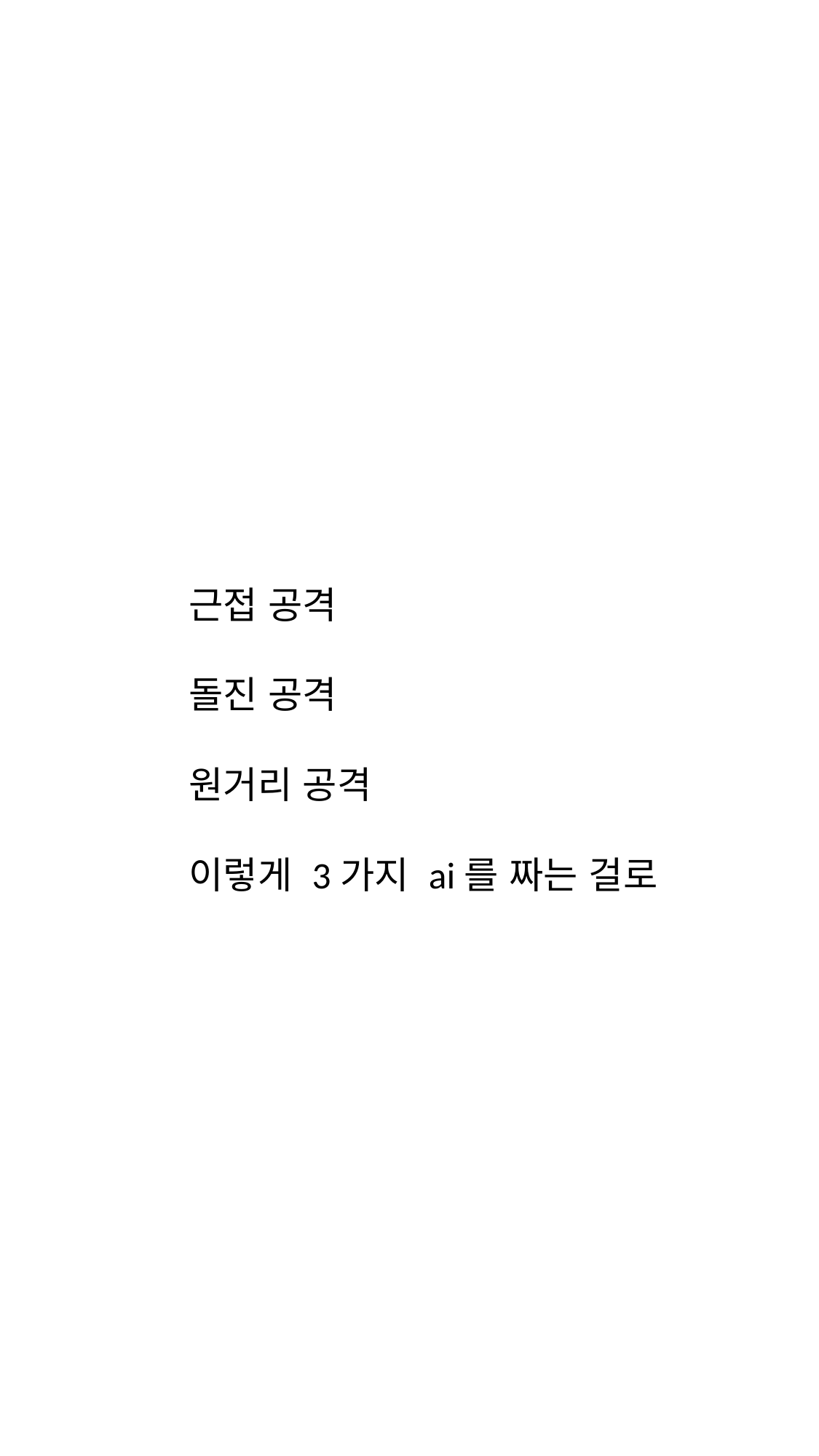

근접 공격

돌진 공격

원거리 공격

이렇게 3가지 ai를 짜는 걸로